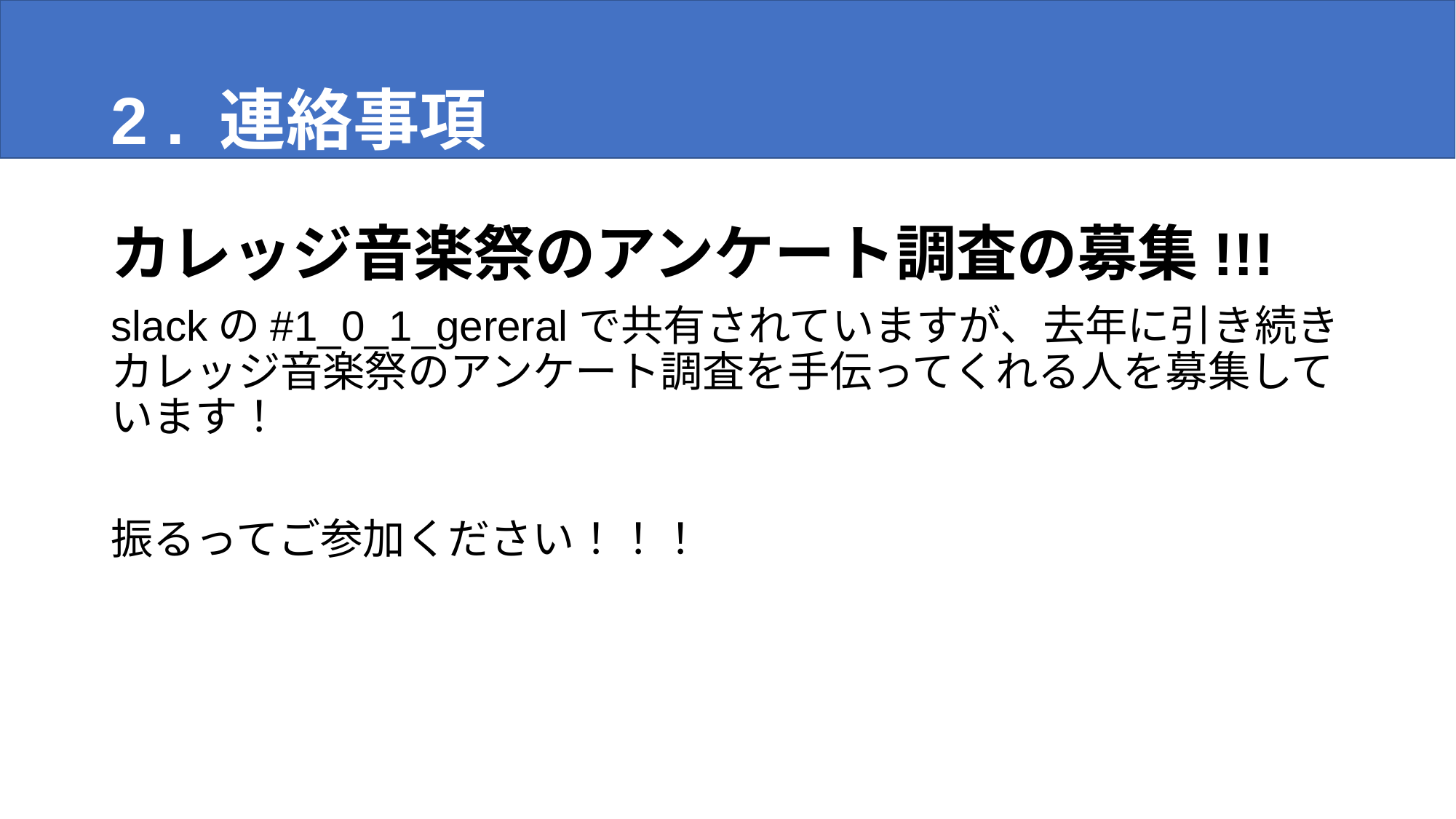

# 2 . 連絡事項
カレッジ音楽祭のアンケート調査の募集!!!
slackの#1_0_1_gereralで共有されていますが、去年に引き続きカレッジ音楽祭のアンケート調査を手伝ってくれる人を募集しています！

振るってご参加ください！！！